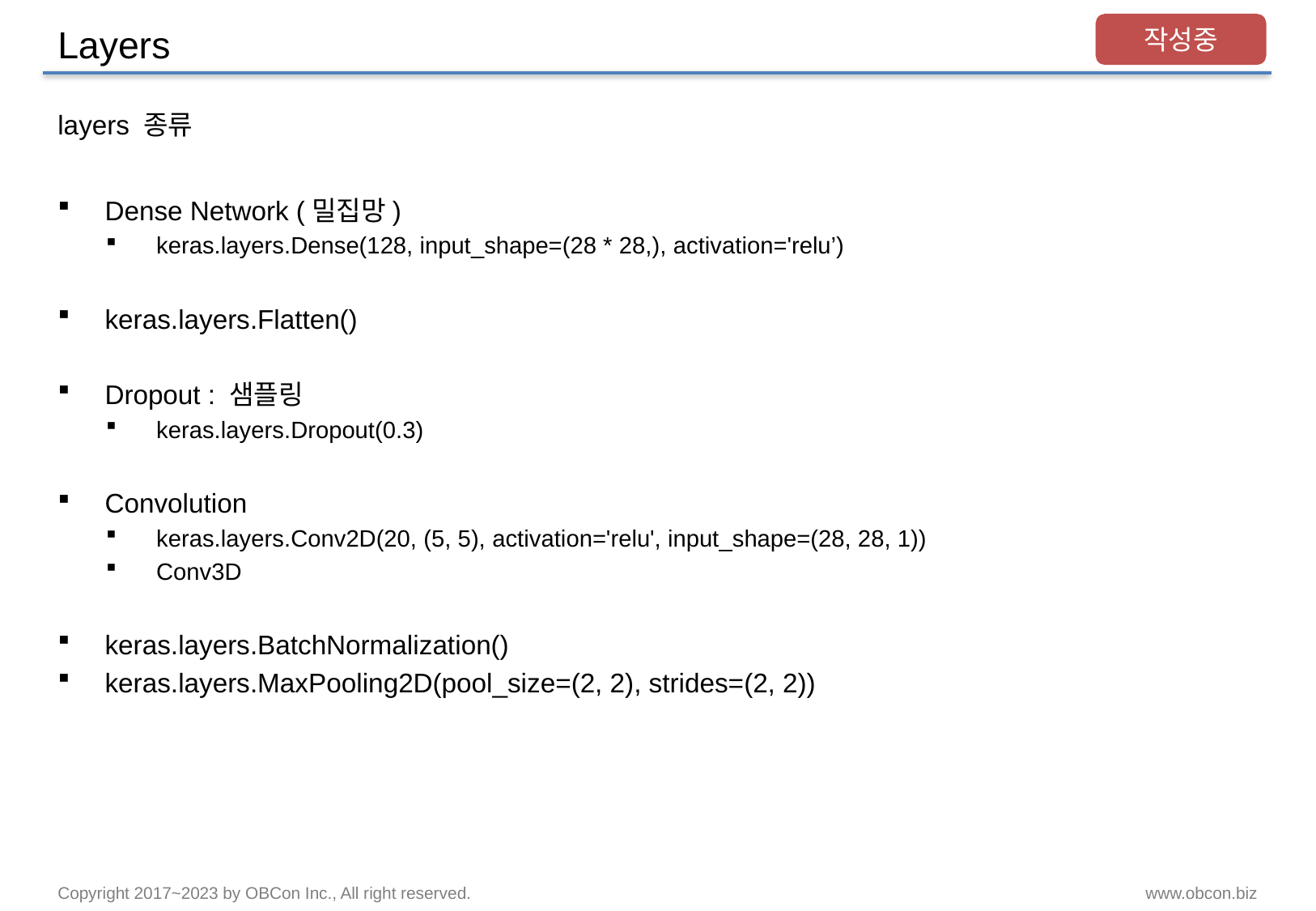

# Layers
작성중
layers 종류
Dense Network (밀집망)
keras.layers.Dense(128, input_shape=(28 * 28,), activation='relu’)

keras.layers.Flatten()

Dropout : 샘플링
keras.layers.Dropout(0.3)

Convolution
keras.layers.Conv2D(20, (5, 5), activation='relu', input_shape=(28, 28, 1))
Conv3D

keras.layers.BatchNormalization()
keras.layers.MaxPooling2D(pool_size=(2, 2), strides=(2, 2))